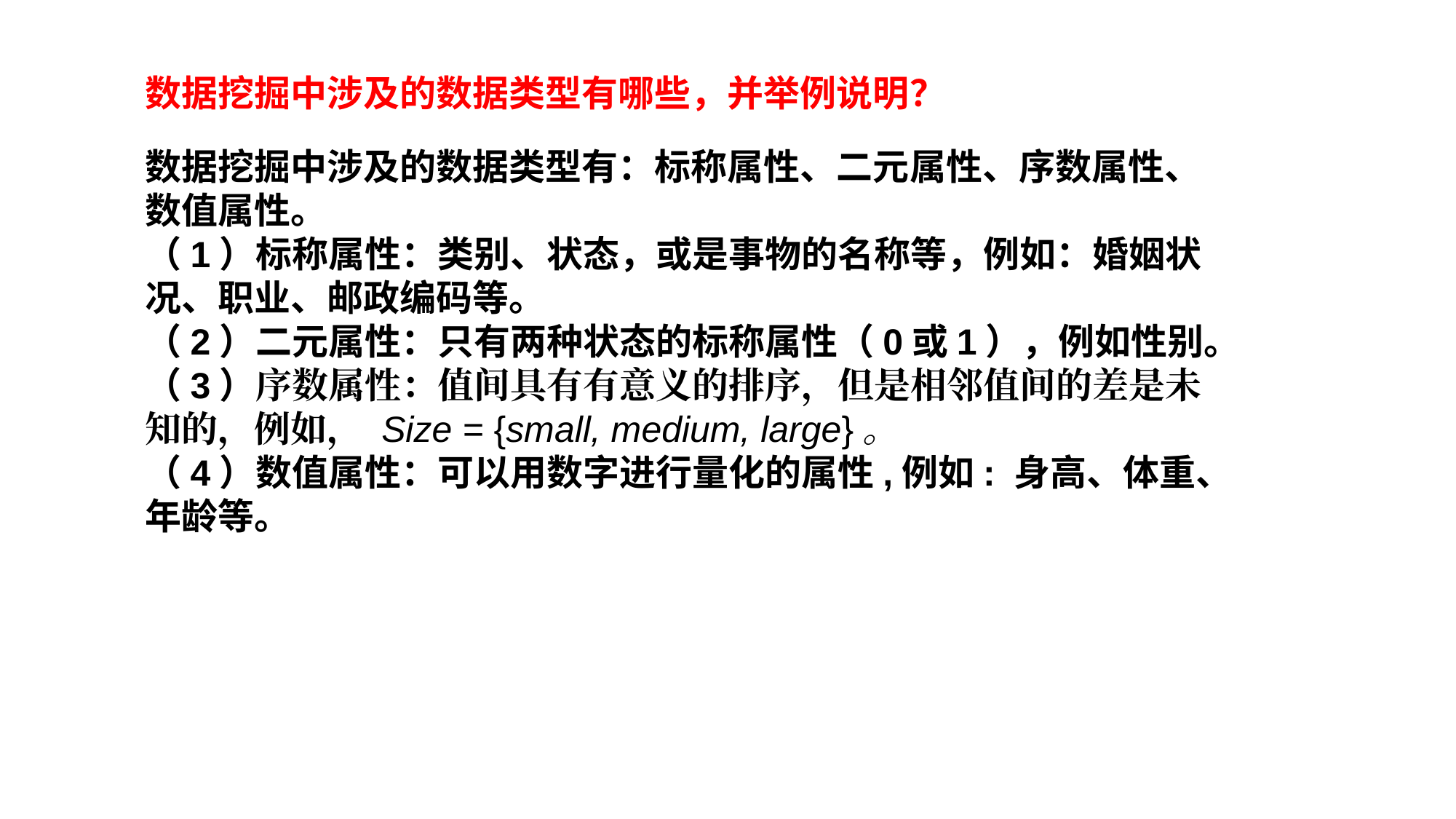

数据挖掘中涉及的数据类型有哪些，并举例说明？
数据挖掘中涉及的数据类型有：标称属性、二元属性、序数属性、数值属性。
（1）标称属性：类别、状态，或是事物的名称等，例如：婚姻状况、职业、邮政编码等。
（2）二元属性：只有两种状态的标称属性（0或1），例如性别。
（3）序数属性：值间具有有意义的排序，但是相邻值间的差是未知的，例如， Size = {small, medium, large}。
（4）数值属性：可以用数字进行量化的属性,例如: 身高、体重、年龄等。